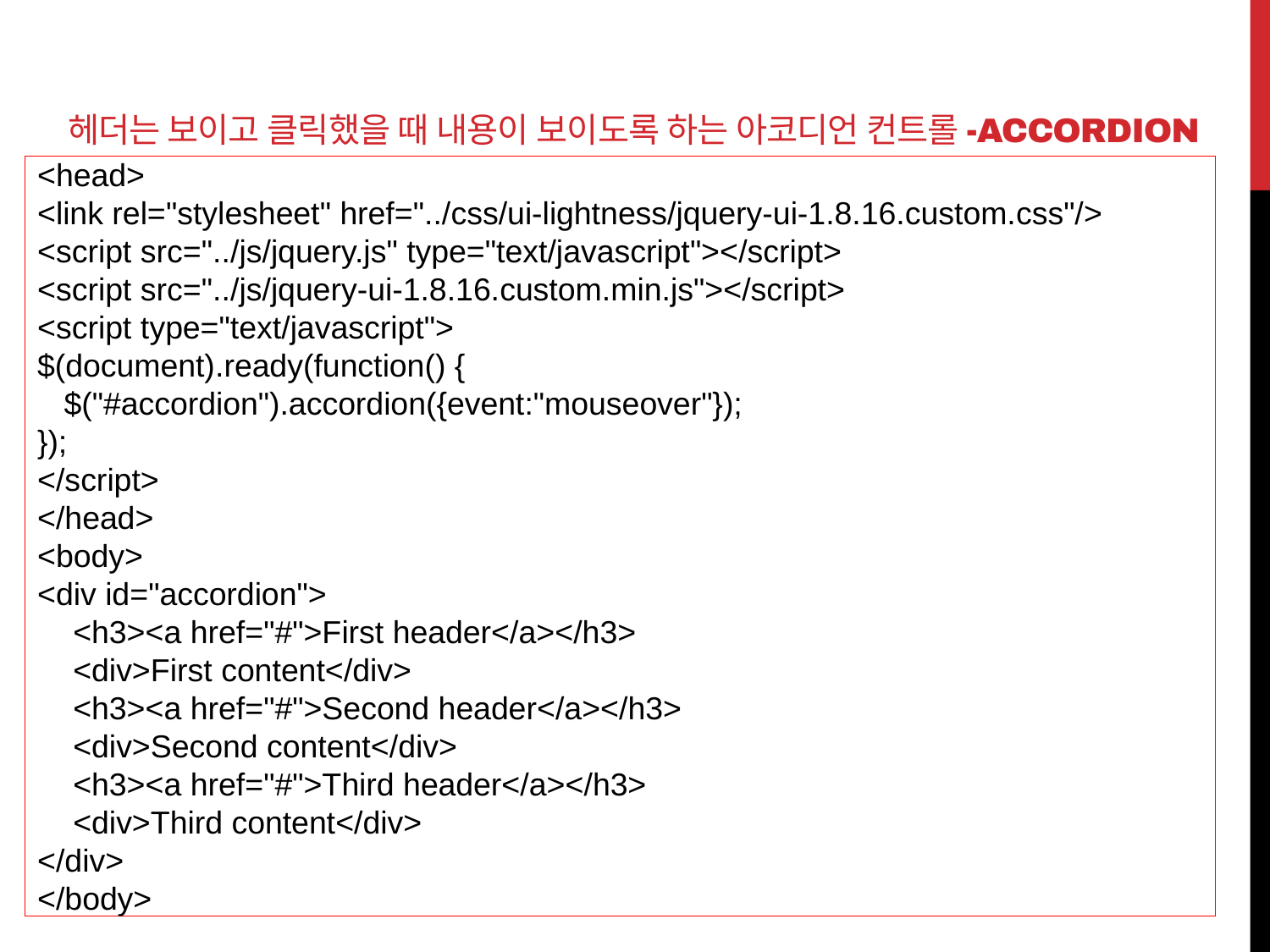

# 헤더는 보이고 클릭했을 때 내용이 보이도록 하는 아코디언 컨트롤-accordion
<head>
<link rel="stylesheet" href="../css/ui-lightness/jquery-ui-1.8.16.custom.css"/>
<script src="../js/jquery.js" type="text/javascript"></script>
<script src="../js/jquery-ui-1.8.16.custom.min.js"></script>
<script type="text/javascript">
$(document).ready(function() {
   $("#accordion").accordion({event:"mouseover"});
});
</script>
</head>
<body>
<div id="accordion">
    <h3><a href="#">First header</a></h3>
    <div>First content</div>
    <h3><a href="#">Second header</a></h3>
    <div>Second content</div>
    <h3><a href="#">Third header</a></h3>
    <div>Third content</div>
</div>
</body>